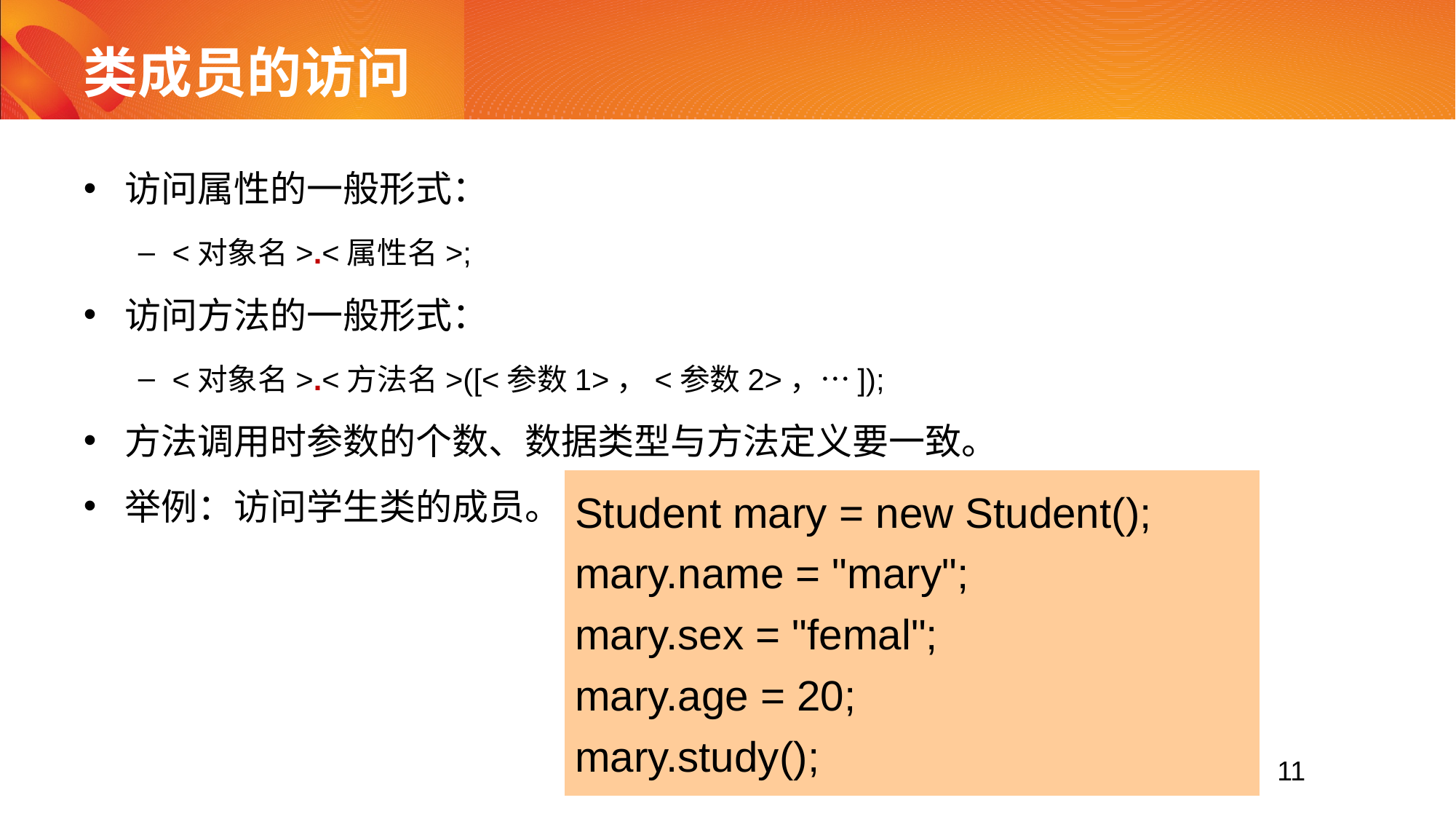

# 类成员的访问
访问属性的一般形式：
<对象名>.<属性名>;
访问方法的一般形式：
<对象名>.<方法名>([<参数1>，<参数2>，…]);
方法调用时参数的个数、数据类型与方法定义要一致。
举例：访问学生类的成员。

Student mary = new Student();
mary.name = "mary";
mary.sex = "femal";
mary.age = 20;
mary.study();